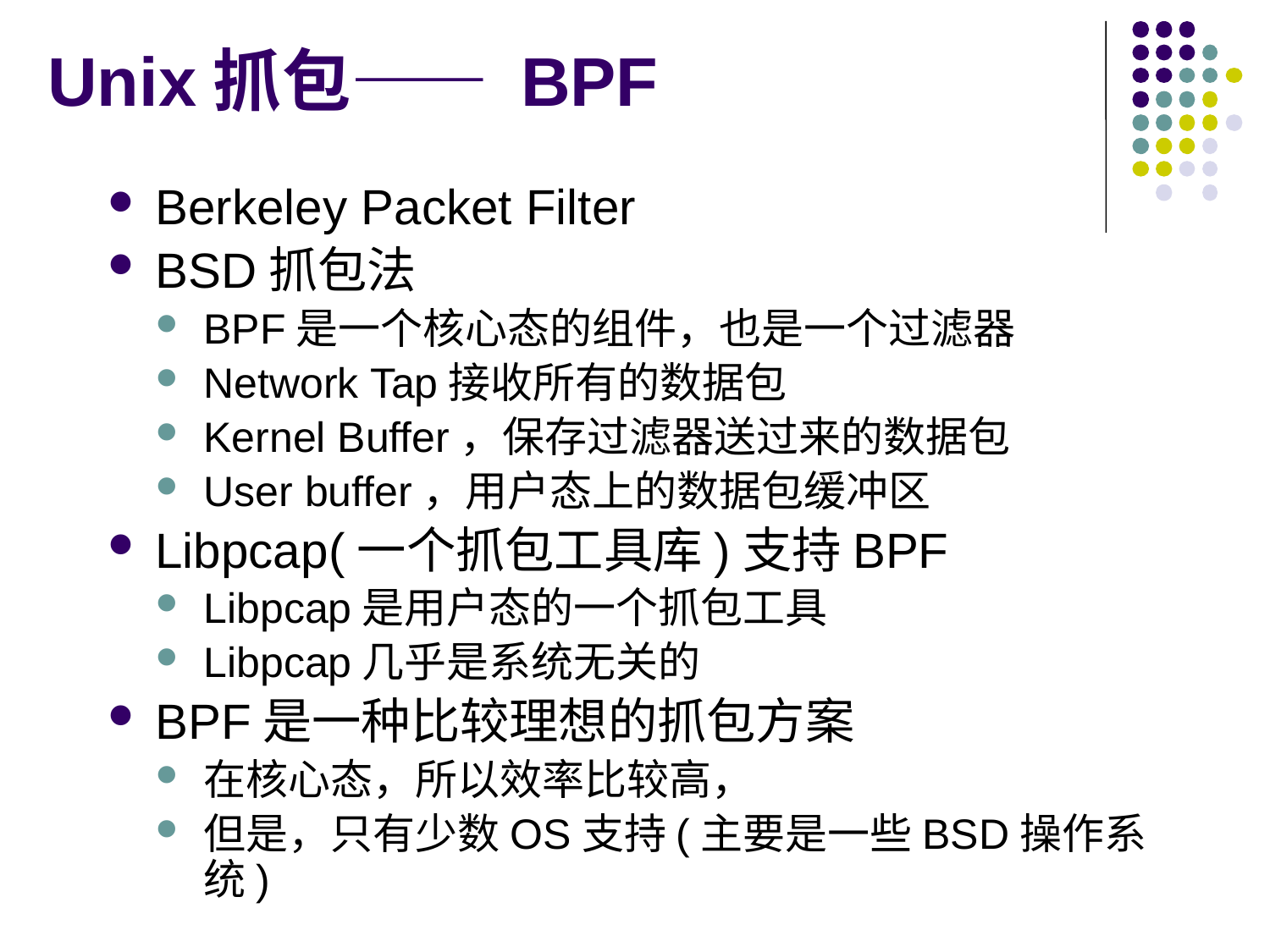

# Unix抓包—— BPF
Berkeley Packet Filter
BSD抓包法
BPF是一个核心态的组件，也是一个过滤器
Network Tap接收所有的数据包
Kernel Buffer，保存过滤器送过来的数据包
User buffer，用户态上的数据包缓冲区
Libpcap(一个抓包工具库)支持BPF
Libpcap是用户态的一个抓包工具
Libpcap几乎是系统无关的
BPF是一种比较理想的抓包方案
在核心态，所以效率比较高，
但是，只有少数OS支持(主要是一些BSD操作系统)